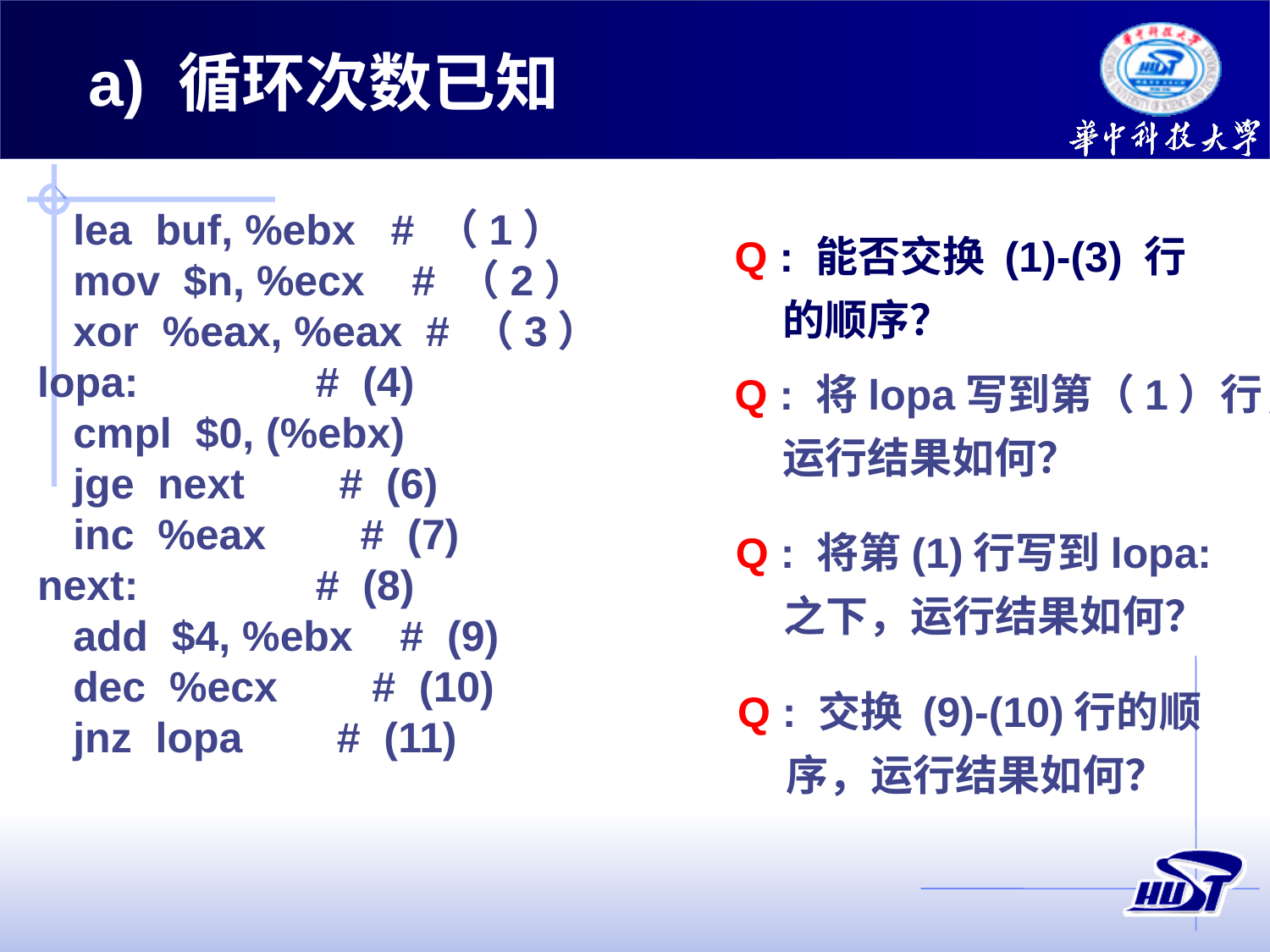

a) 循环次数已知
   lea  buf, %ebx   # （1）
   mov  $n, %ecx    # （2）
   xor  %eax, %eax  # （3）
lopa:               #  (4)
   cmpl  $0, (%ebx)
   jge  next        #  (6)
   inc  %eax        #  (7)
next:               #  (8)
   add  $4, %ebx    #  (9)
   dec  %ecx        #  (10)
   jnz  lopa        #  (11)
Q : 能否交换 (1)-(3) 行
    的顺序？
Q : 将lopa写到第（1）行，
    运行结果如何？
Q : 将第(1)行写到lopa:
    之下，运行结果如何？
Q : 交换 (9)-(10)行的顺
    序，运行结果如何？